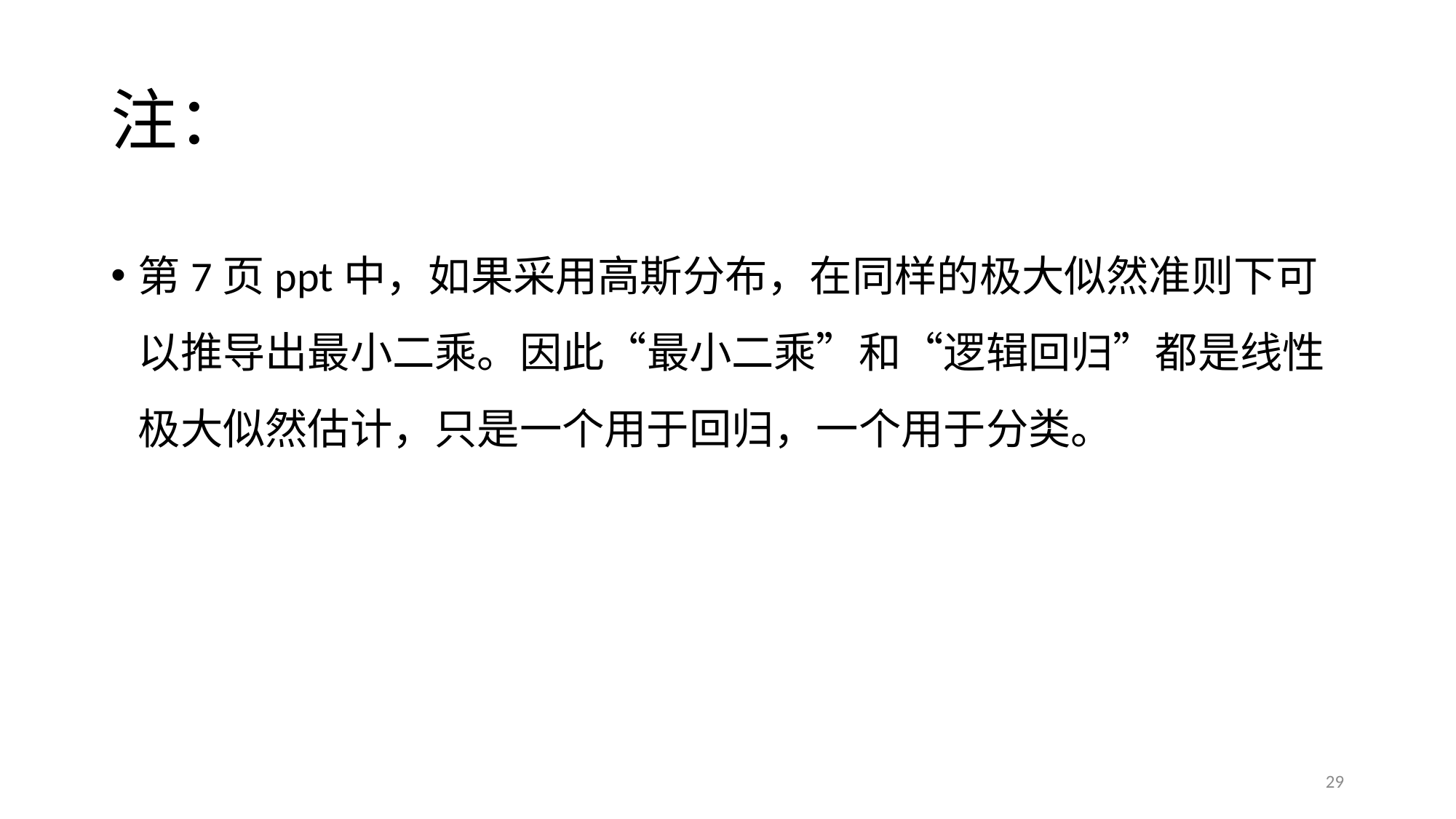

# 注：
第7页ppt中，如果采用高斯分布，在同样的极大似然准则下可以推导出最小二乘。因此“最小二乘”和“逻辑回归”都是线性极大似然估计，只是一个用于回归，一个用于分类。
29